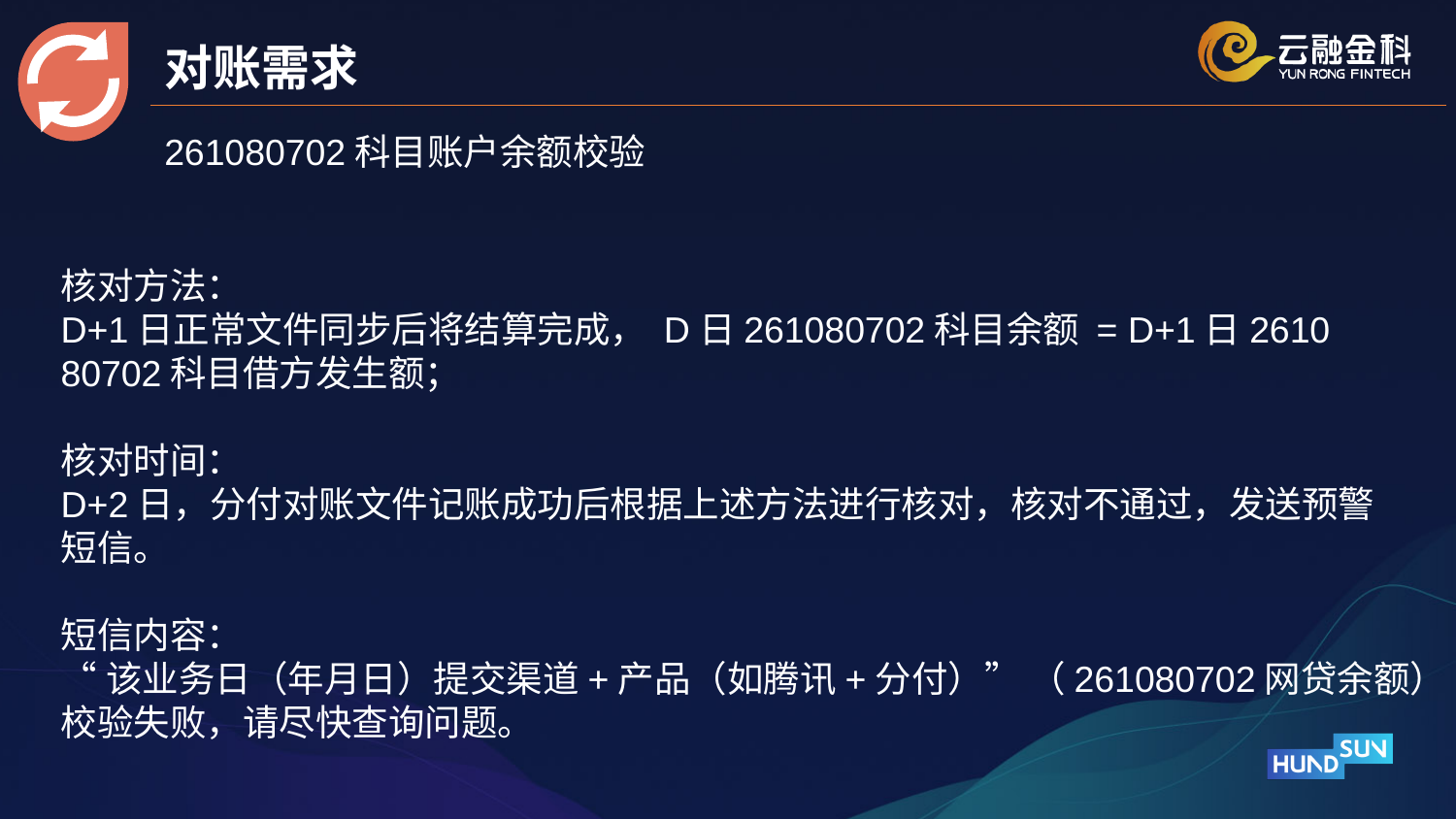

对账需求

261080702科目账户余额校验

核对方法：
D+1日正常文件同步后将结算完成， D日261080702科目余额 = D+1日2610
80702科目借方发生额；

核对时间：
D+2日，分付对账文件记账成功后根据上述方法进行核对，核对不通过，发送预警
短信。

短信内容：
“该业务日（年月日）提交渠道+产品（如腾讯+分付）” （261080702网贷余额）
校验失败，请尽快查询问题。